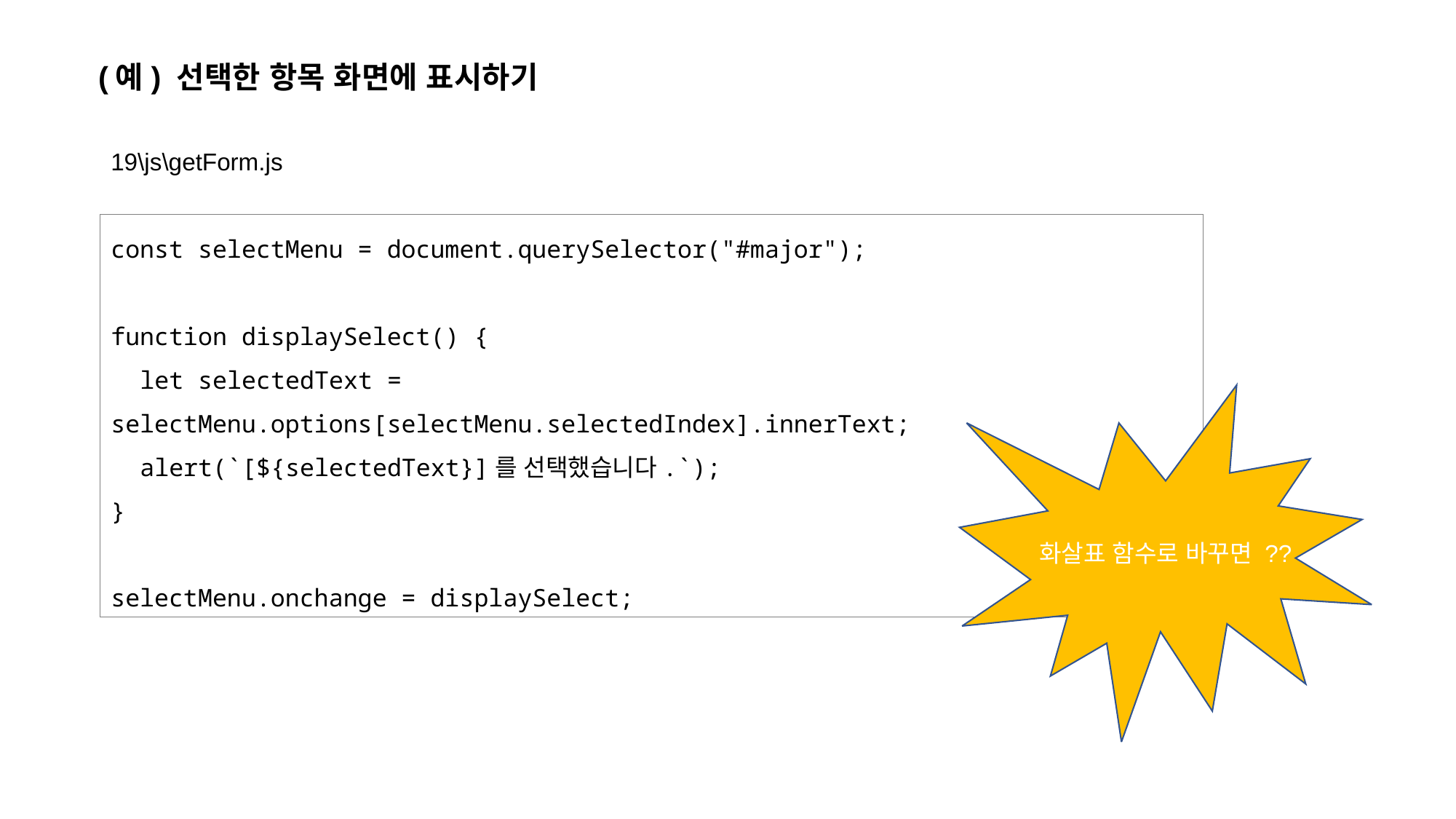

(예) 선택한 항목 화면에 표시하기
19\js\getForm.js
const selectMenu = document.querySelector("#major");
function displaySelect() {
  let selectedText = selectMenu.options[selectMenu.selectedIndex].innerText;
  alert(`[${selectedText}]를 선택했습니다.`);
}
selectMenu.onchange = displaySelect;

화살표 함수로 바꾸면 ??